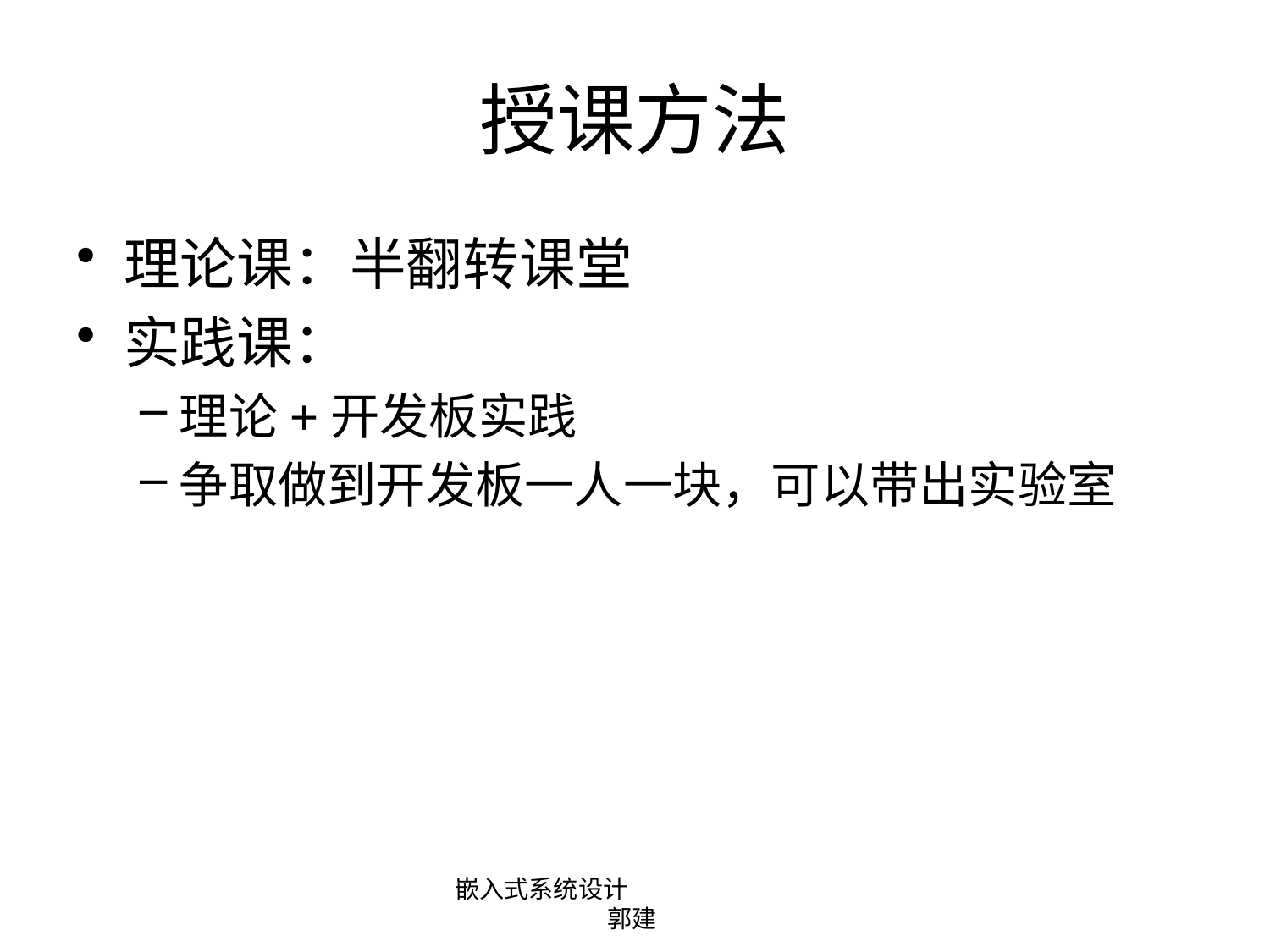

# 授课方法
理论课：半翻转课堂
实践课：
理论+开发板实践
争取做到开发板一人一块，可以带出实验室

嵌入式系统设计                                   郭建
6